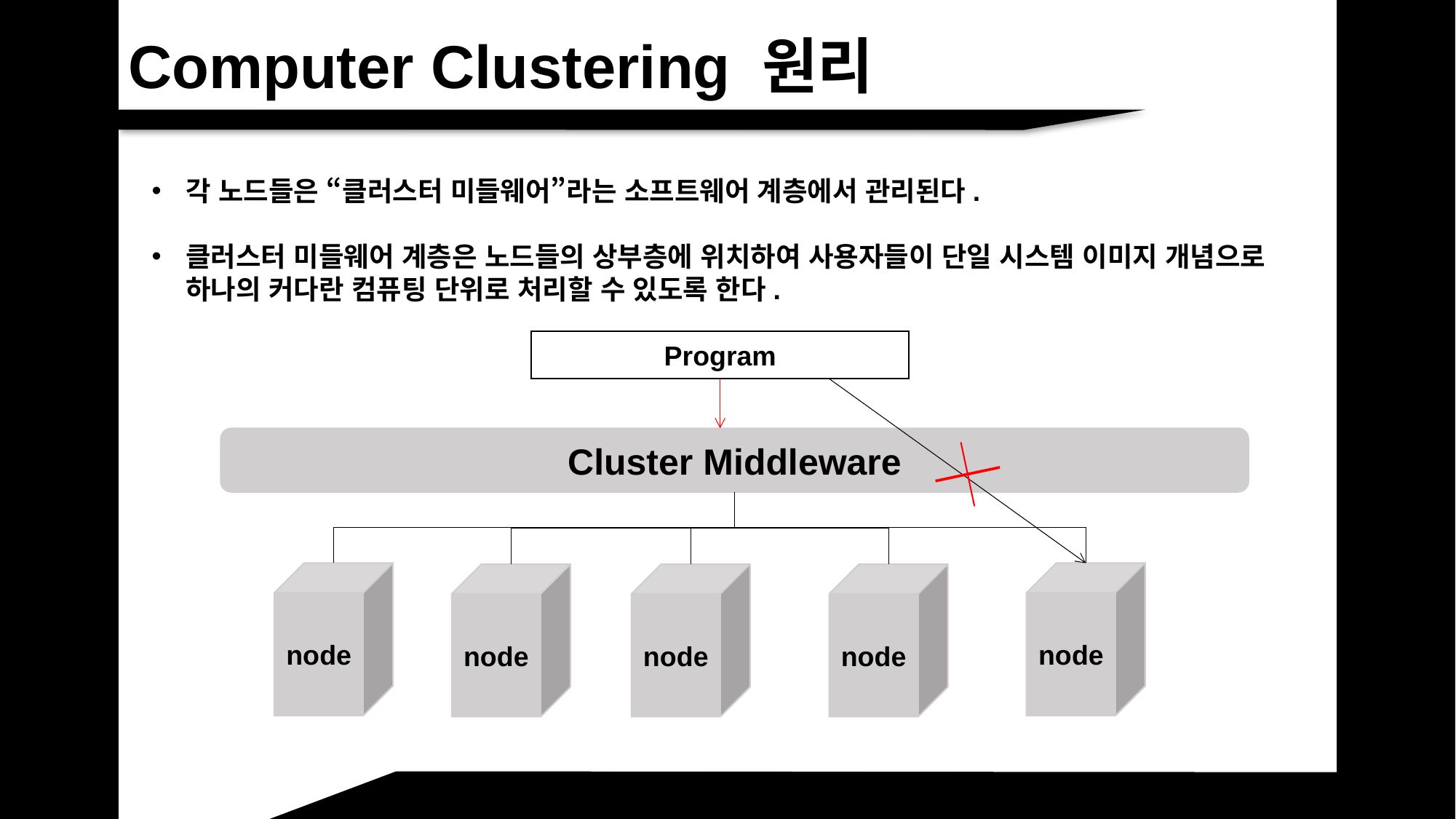

Computer Clustering 원리

각 노드들은 “클러스터 미들웨어”라는 소프트웨어 계층에서 관리된다.

클러스터 미들웨어 계층은 노드들의 상부층에 위치하여 사용자들이 단일 시스템 이미지 개념으로 하나의 커다란 컴퓨팅 단위로 처리할 수 있도록 한다.
Program
Cluster Middleware

node
node
node
node
node